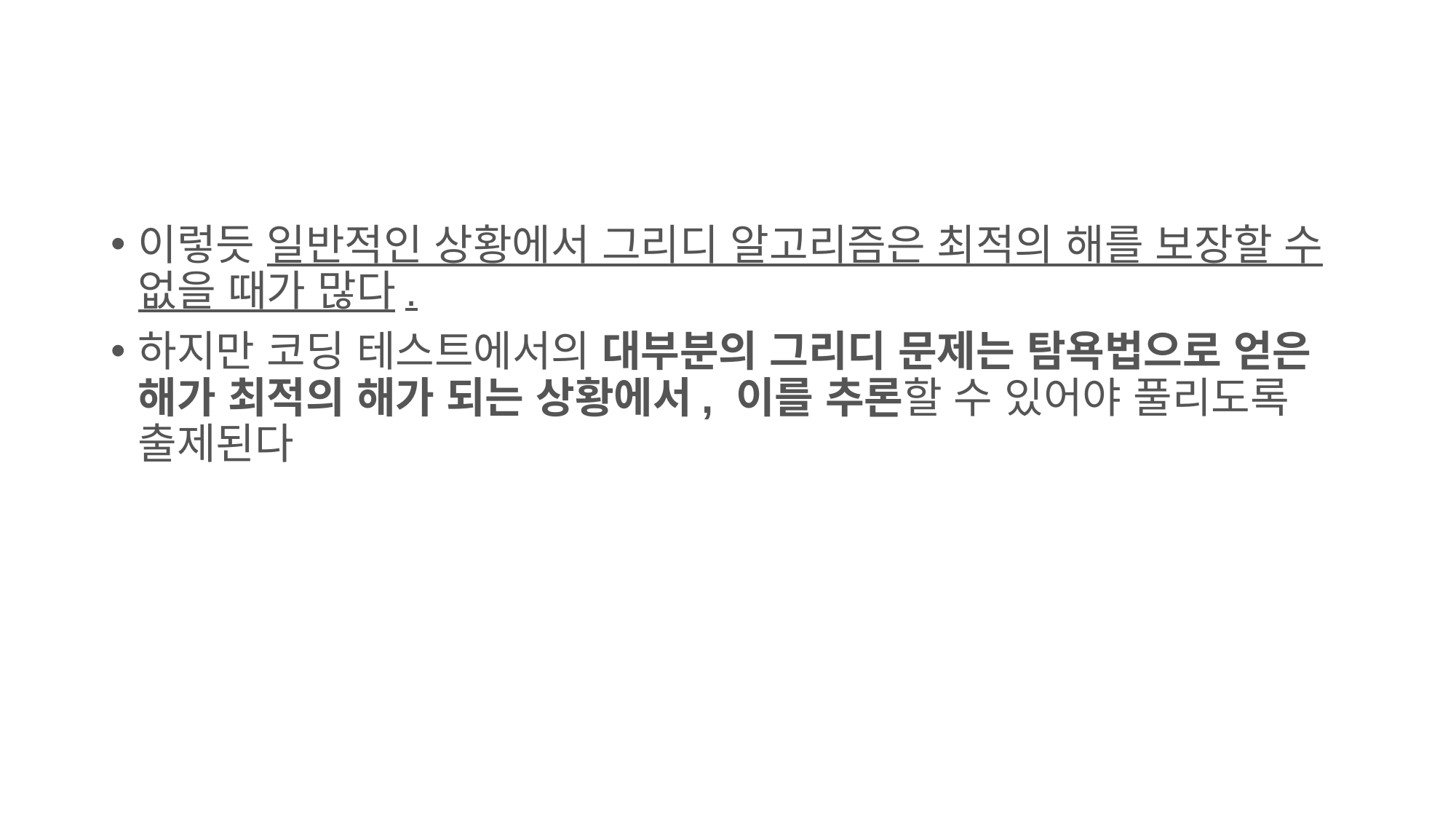

#
이렇듯 일반적인 상황에서 그리디 알고리즘은 최적의 해를 보장할 수 없을 때가 많다.
하지만 코딩 테스트에서의 대부분의 그리디 문제는 탐욕법으로 얻은 해가 최적의 해가 되는 상황에서, 이를 추론할 수 있어야 풀리도록 출제된다